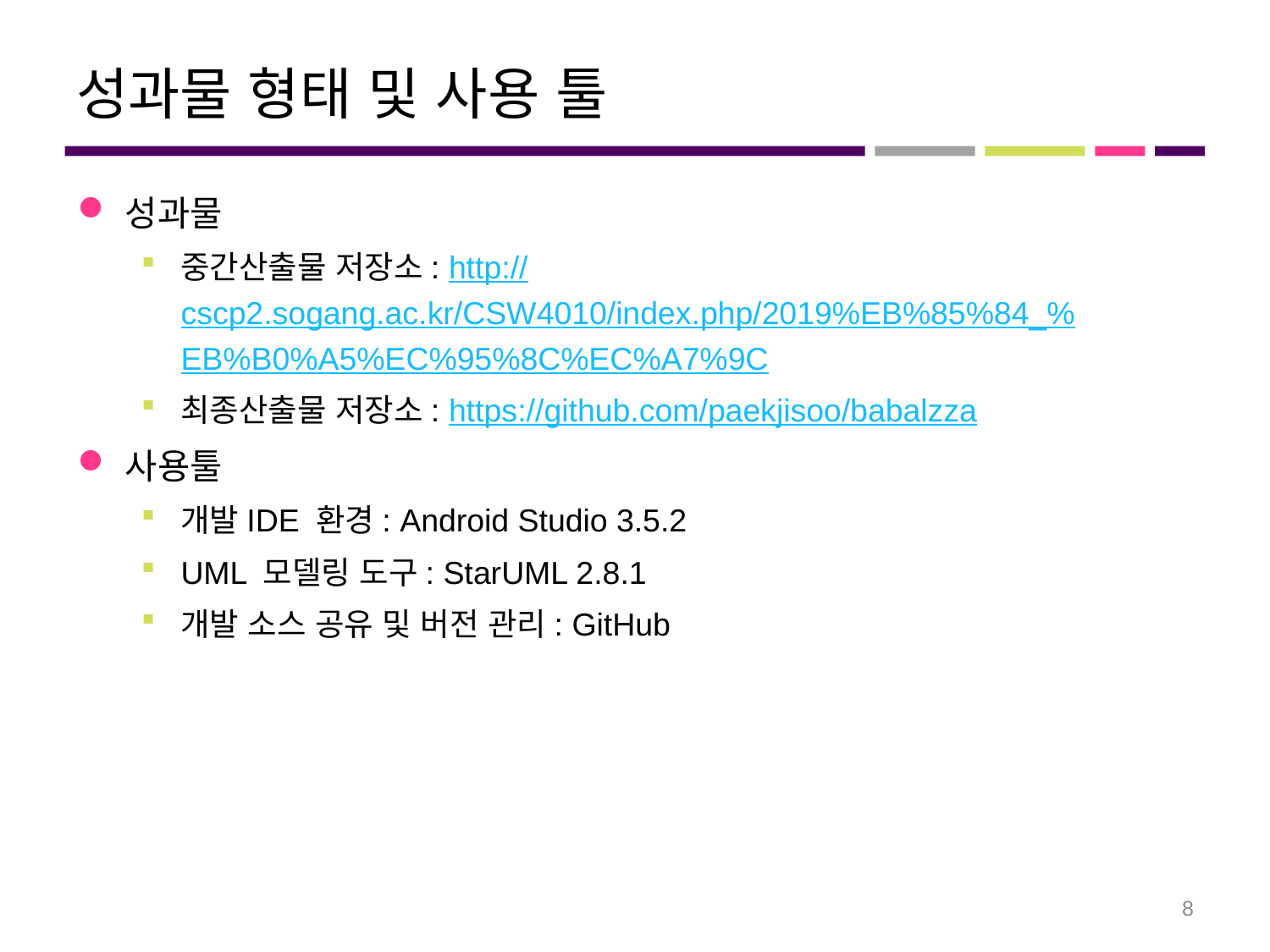

# 성과물 형태 및 사용 툴
성과물
중간산출물 저장소: http://cscp2.sogang.ac.kr/CSW4010/index.php/2019%EB%85%84_%EB%B0%A5%EC%95%8C%EC%A7%9C
최종산출물 저장소: https://github.com/paekjisoo/babalzza
사용툴
개발IDE 환경: Android Studio 3.5.2
UML 모델링 도구: StarUML 2.8.1
개발 소스 공유 및 버전 관리: GitHub

8